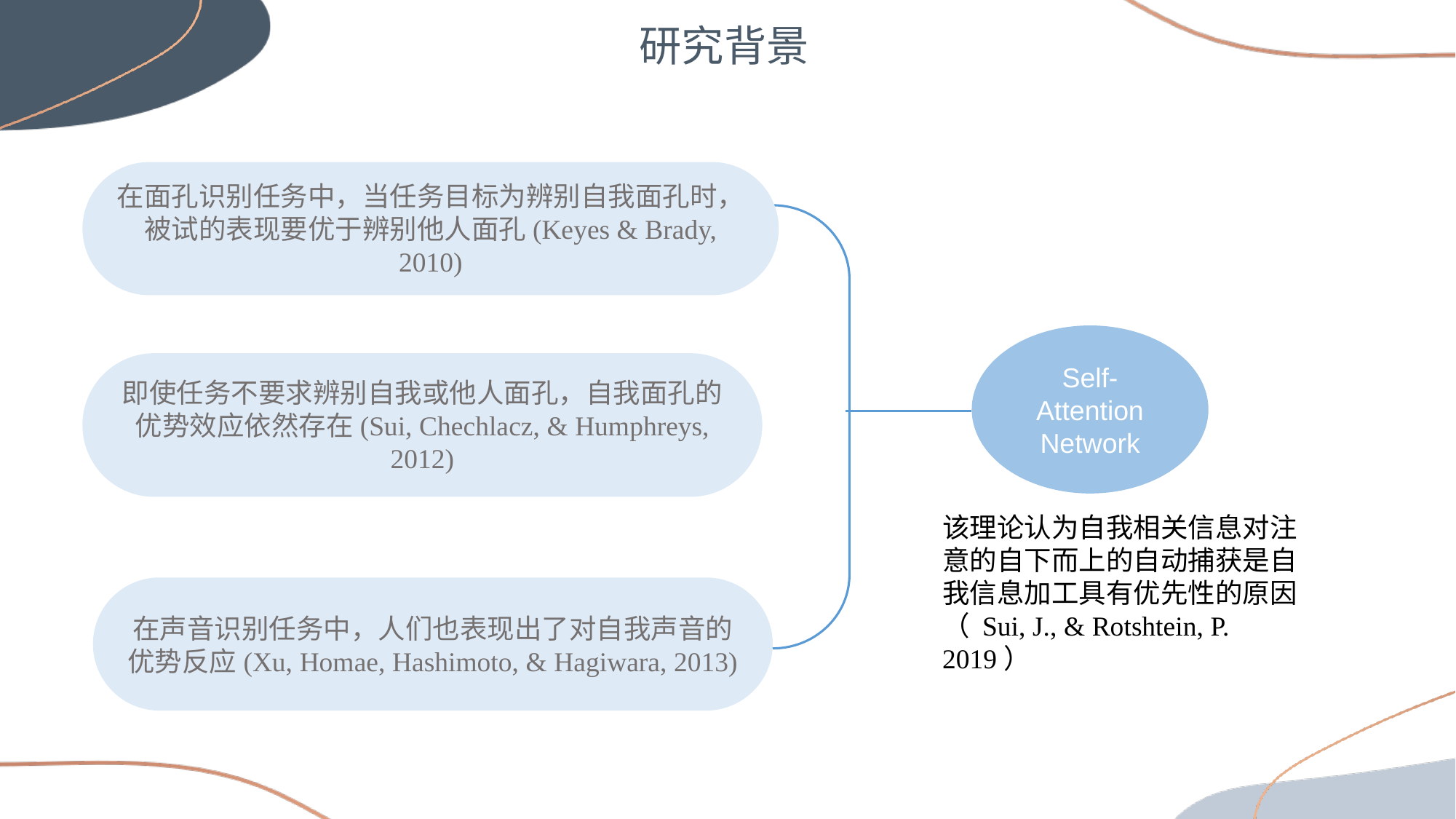

研究背景
在面孔识别任务中，当任务目标为辨别自我面孔时，被试的表现要优于辨别他人面孔(Keyes & Brady, 2010)

Self-Attention
Network
即使任务不要求辨别自我或他人面孔，自我面孔的优势效应依然存在(Sui, Chechlacz, & Humphreys, 2012)
该理论认为自我相关信息对注意的自下而上的自动捕获是自我信息加工具有优先性的原因（ Sui, J., & Rotshtein, P. 2019）

在声音识别任务中，人们也表现出了对自我声音的优势反应(Xu, Homae, Hashimoto, & Hagiwara, 2013)